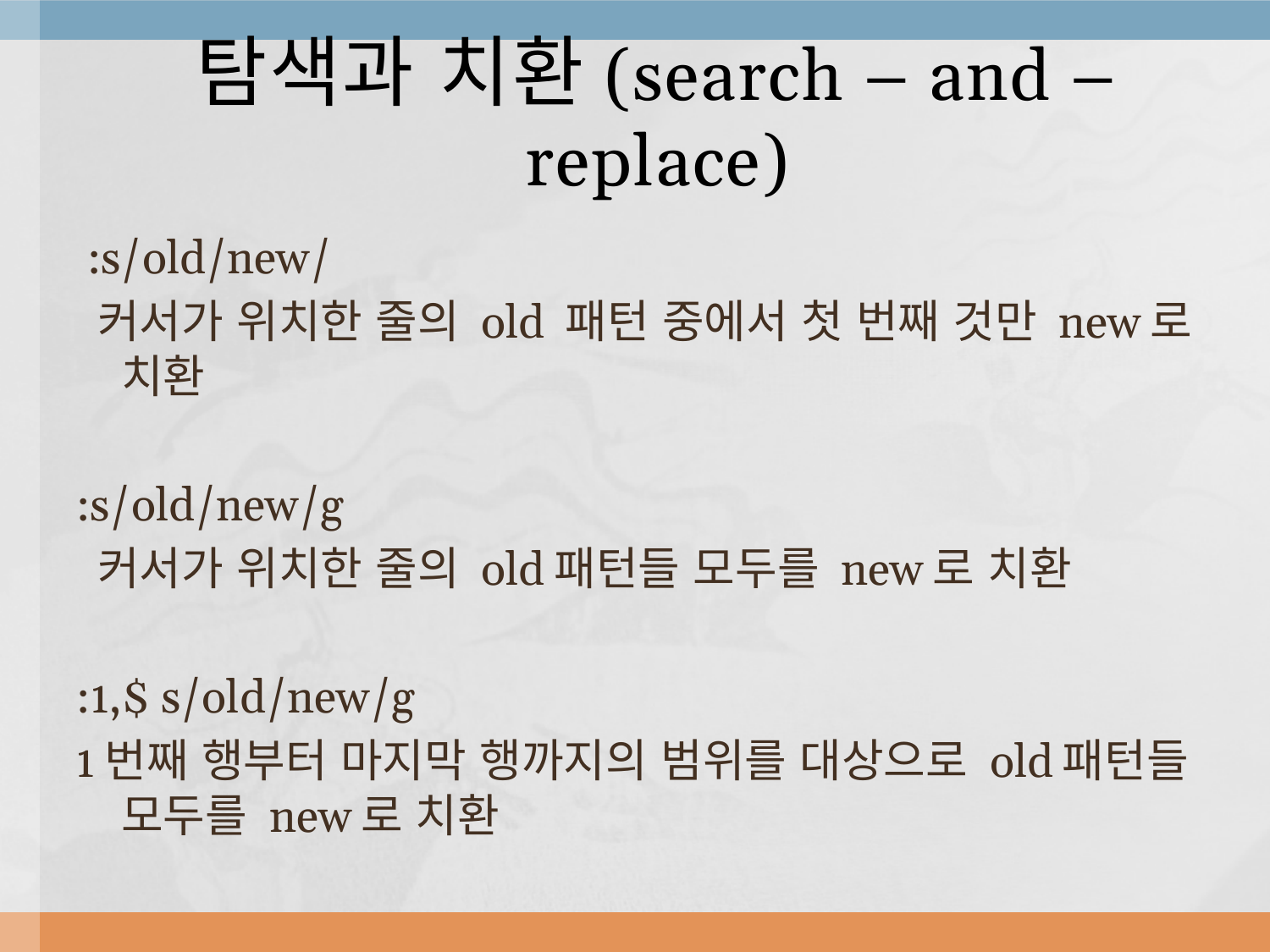

# 탐색과 치환(search – and – replace)
 :s/old/new/
 커서가 위치한 줄의 old 패턴 중에서 첫 번째 것만 new로 치환

:s/old/new/g
 커서가 위치한 줄의 old패턴들 모두를 new로 치환

:1,$ s/old/new/g
1번째 행부터 마지막 행까지의 범위를 대상으로 old패턴들 모두를 new로 치환